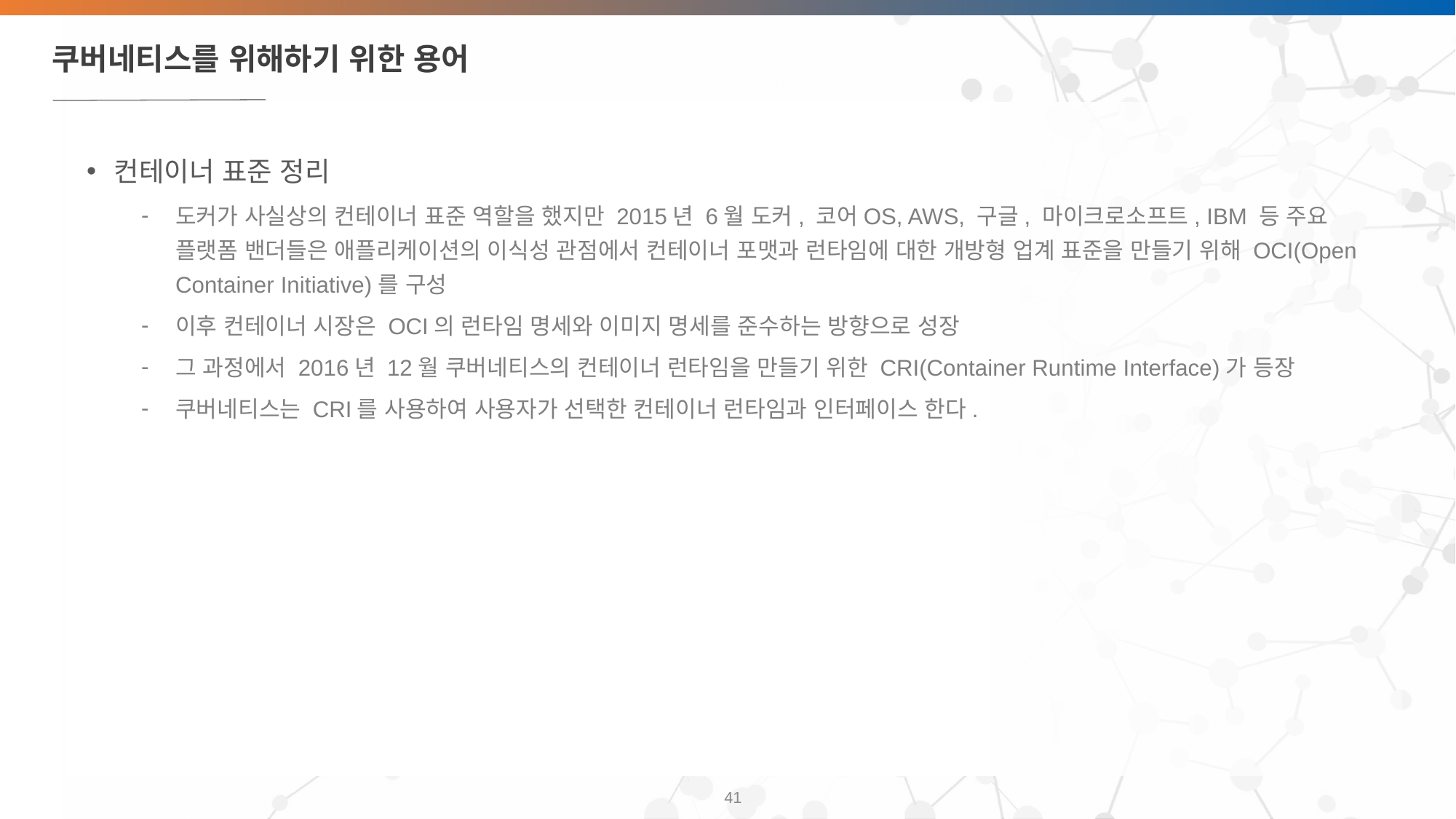

# 쿠버네티스를 위해하기 위한 용어

컨테이너 표준 정리
도커가 사실상의 컨테이너 표준 역할을 했지만 2015년 6월 도커, 코어OS, AWS, 구글, 마이크로소프트, IBM 등 주요 플랫폼 밴더들은 애플리케이션의 이식성 관점에서 컨테이너 포맷과 런타임에 대한 개방형 업계 표준을 만들기 위해 OCI(Open Container Initiative)를 구성
이후 컨테이너 시장은 OCI의 런타임 명세와 이미지 명세를 준수하는 방향으로 성장
그 과정에서 2016년 12월 쿠버네티스의 컨테이너 런타임을 만들기 위한 CRI(Container Runtime Interface)가 등장
쿠버네티스는 CRI를 사용하여 사용자가 선택한 컨테이너 런타임과 인터페이스 한다.
41